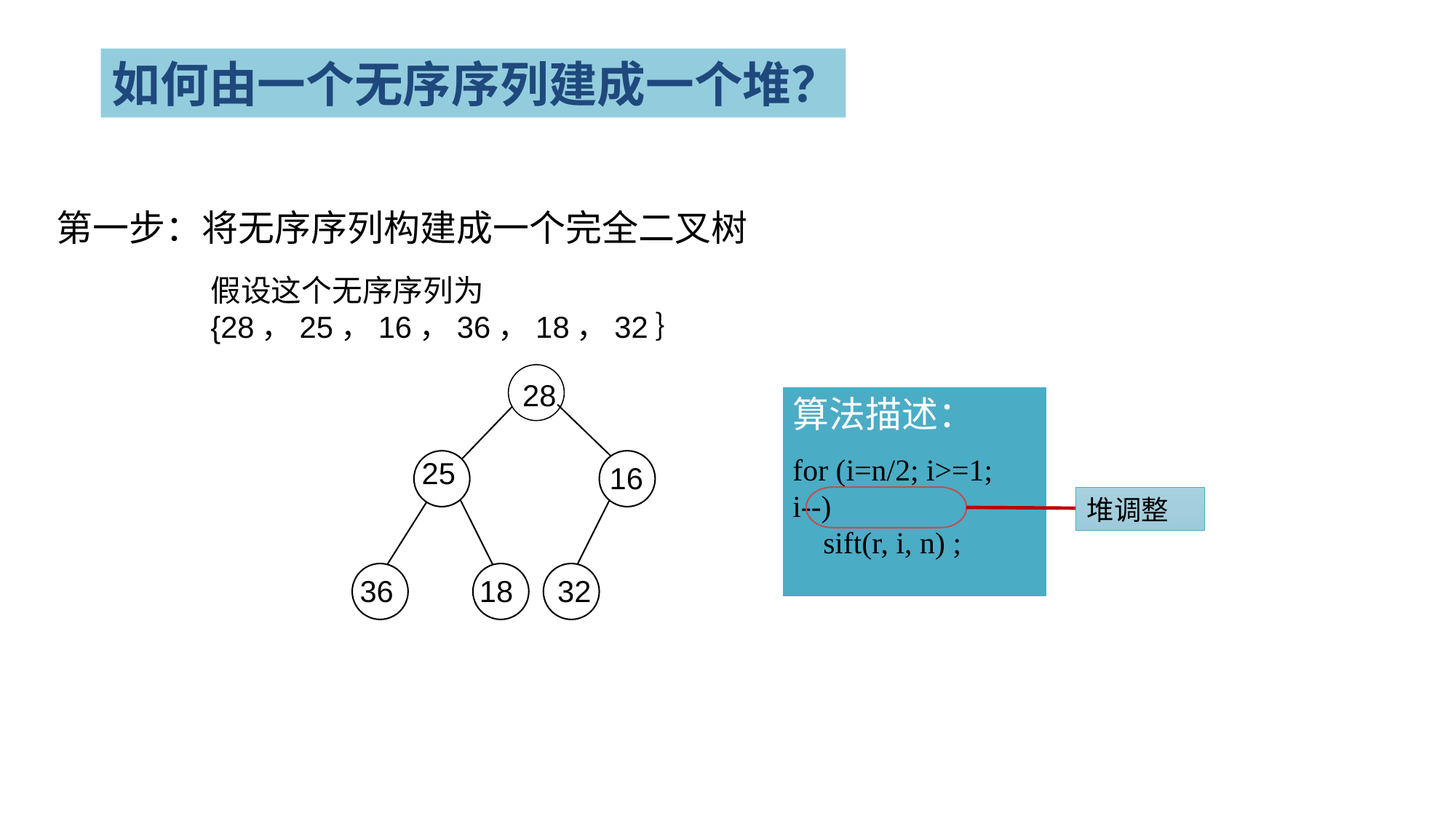

如何由一个无序序列建成一个堆？
第一步：将无序序列构建成一个完全二叉树
假设这个无序序列为{28，25，16，36，18，32｝

28

25

16

36
18
32
算法描述：
for (i=n/2; i>=1; i--)
    sift(r, i, n) ;

堆调整